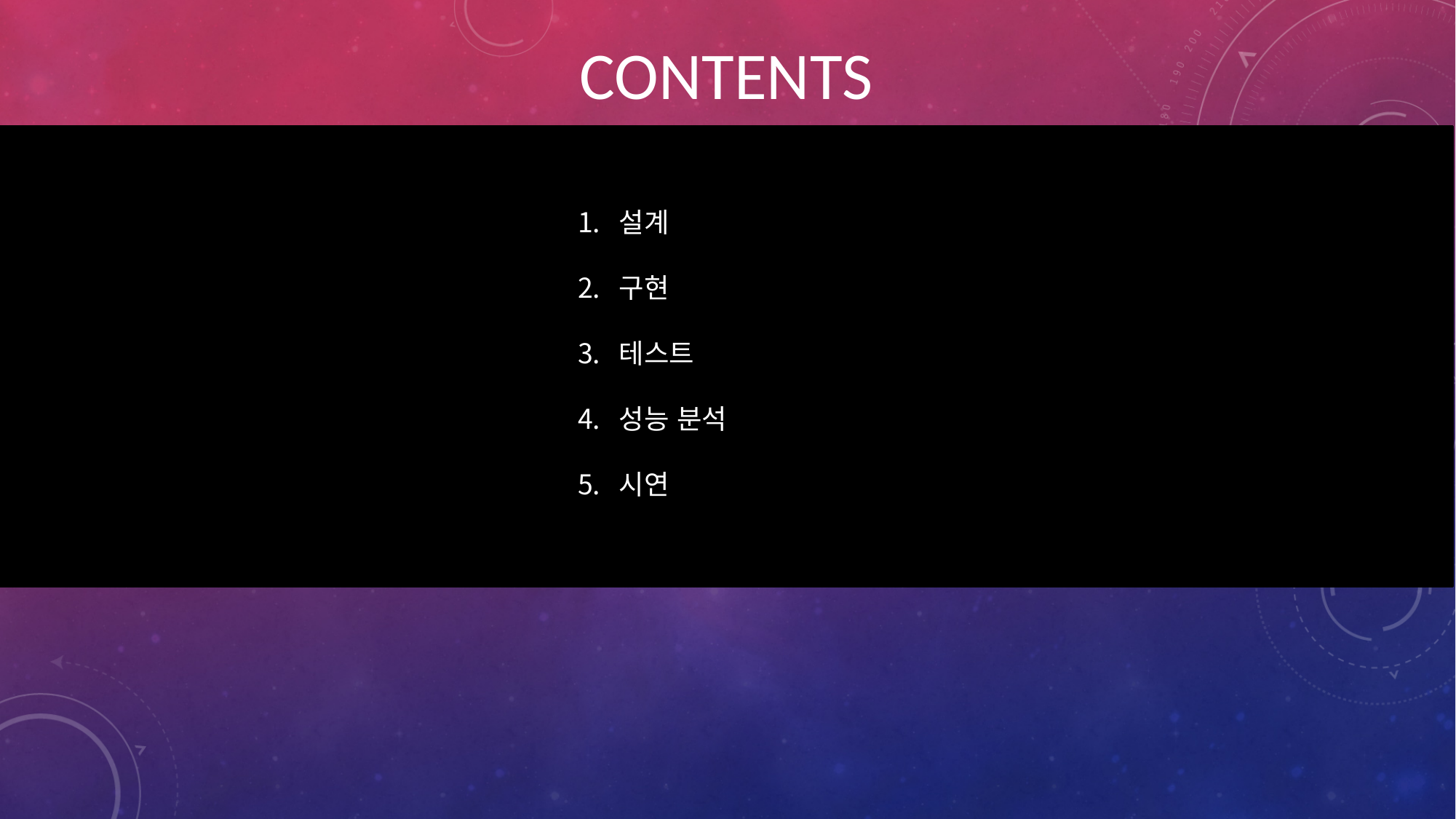

CONTENTS

설계

구현

테스트

성능 분석

시연